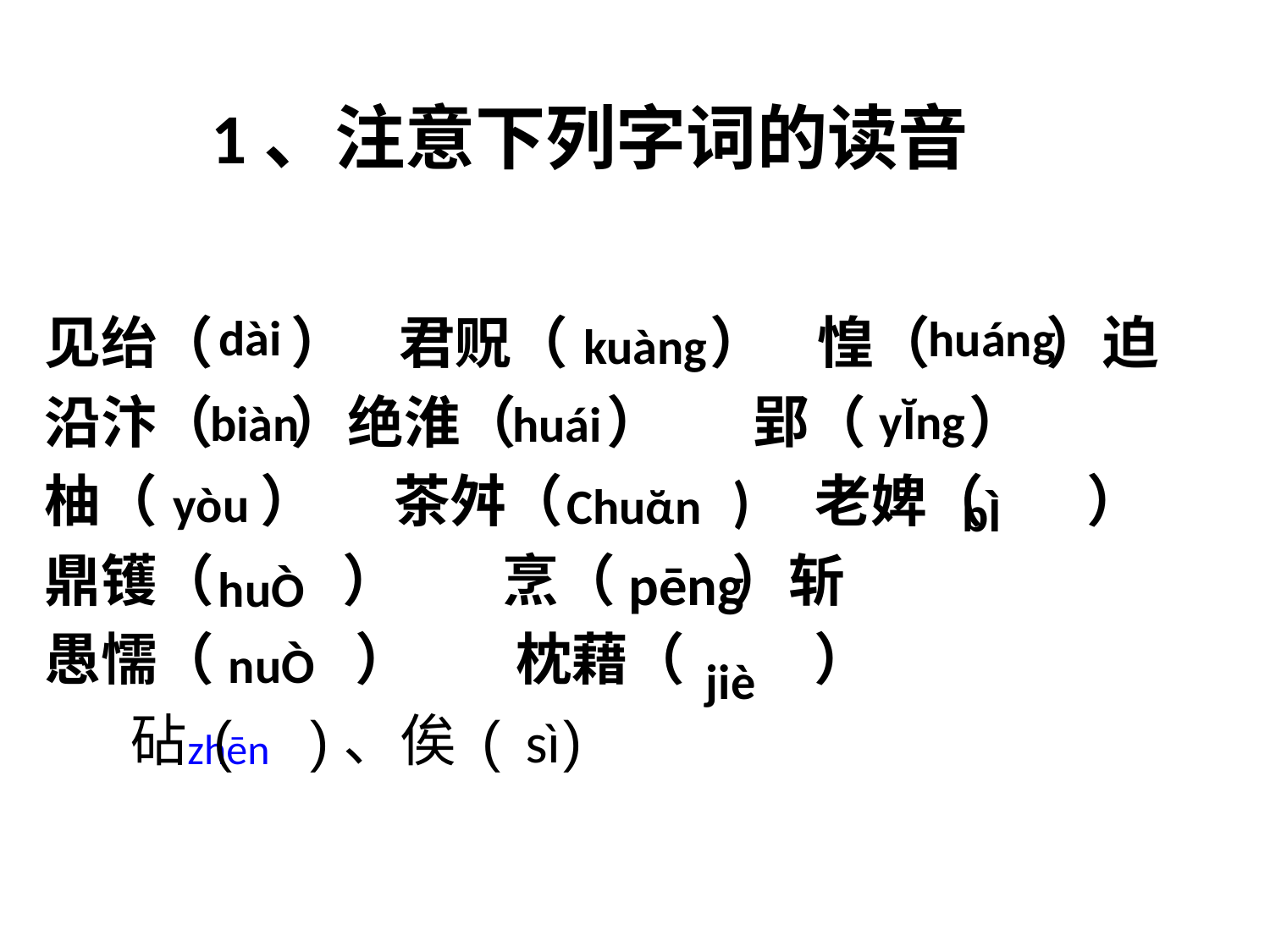

# 1、注意下列字词的读音

见绐（      ）    君贶（           ）    惶（         ）迫
沿汴（      ）绝淮（       ）       郢（        ）
柚（        ）      茶舛（            )    老婢（        ）
鼎镬（          ）        烹（         ）斩
愚懦（           ）        枕藉（          ）

dài
huáng
kuàng
yῘng
biàn
huái
yòu
Chuᾰn
bÌ
pēng
huÒ
nuÒ
jiѐ
砧 (     )、俟 (    )
sì
zhēn